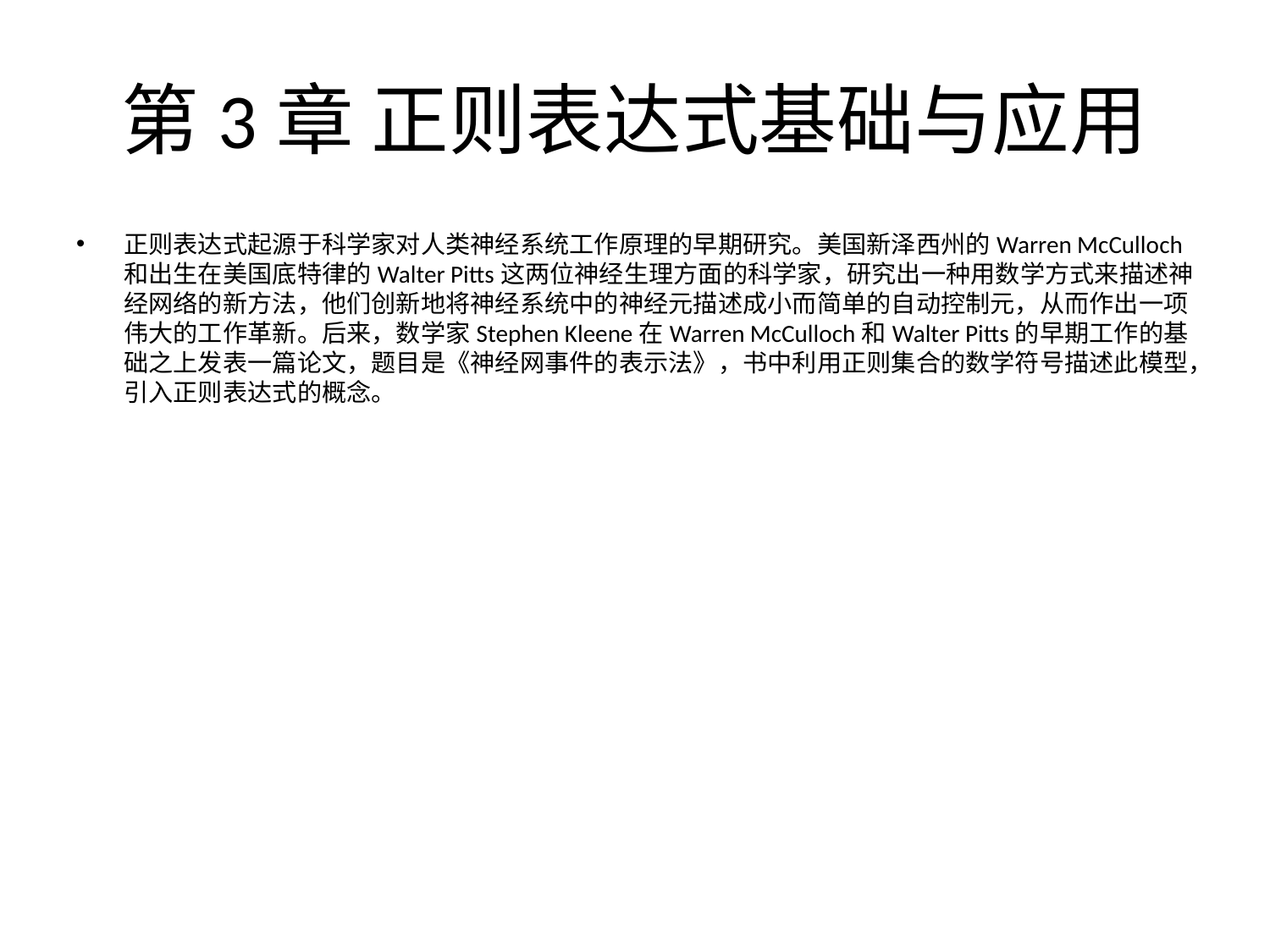

# 第3章 正则表达式基础与应用
正则表达式起源于科学家对人类神经系统工作原理的早期研究。美国新泽西州的Warren McCulloch和出生在美国底特律的Walter Pitts这两位神经生理方面的科学家，研究出一种用数学方式来描述神经网络的新方法，他们创新地将神经系统中的神经元描述成小而简单的自动控制元，从而作出一项伟大的工作革新。后来，数学家Stephen Kleene在Warren McCulloch和Walter Pitts的早期工作的基础之上发表一篇论文，题目是《神经网事件的表示法》，书中利用正则集合的数学符号描述此模型，引入正则表达式的概念。